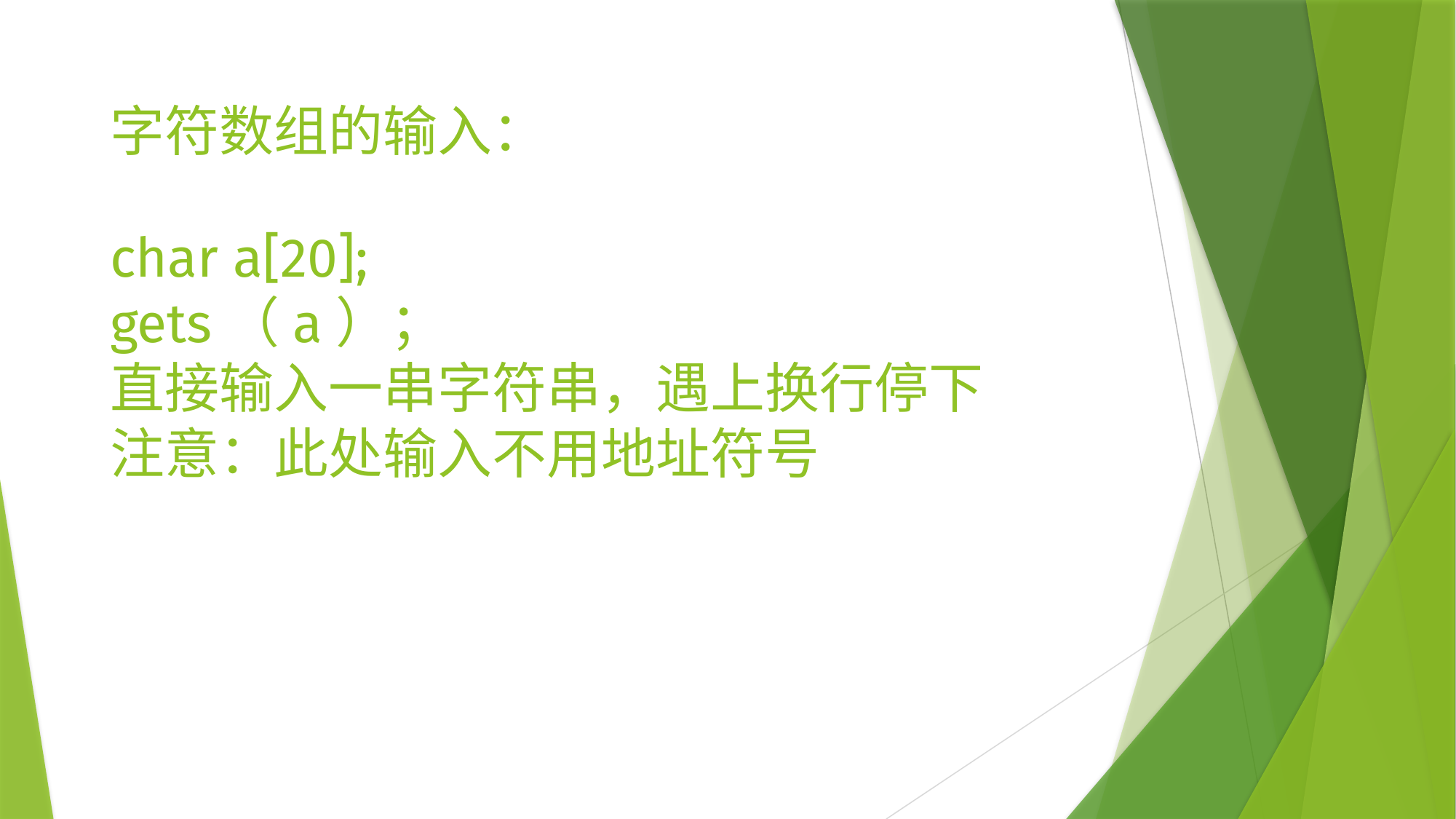

字符数组的输入：
# char a[20]; gets（a）； 直接输入一串字符串，遇上换行停下 注意：此处输入不用地址符号